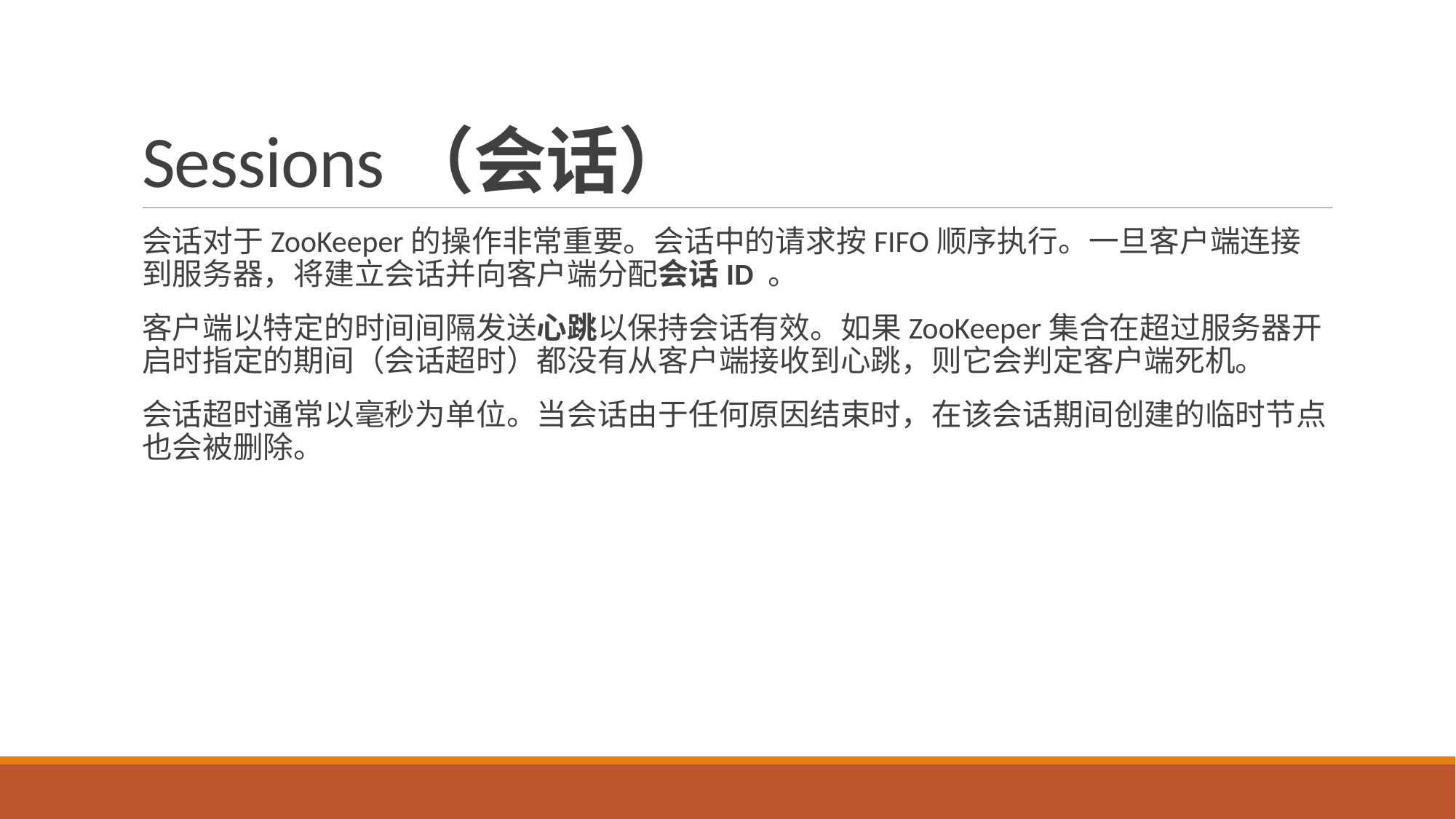

# Sessions（会话）
会话对于ZooKeeper的操作非常重要。会话中的请求按FIFO顺序执行。一旦客户端连接到服务器，将建立会话并向客户端分配会话ID 。
客户端以特定的时间间隔发送心跳以保持会话有效。如果ZooKeeper集合在超过服务器开启时指定的期间（会话超时）都没有从客户端接收到心跳，则它会判定客户端死机。
会话超时通常以毫秒为单位。当会话由于任何原因结束时，在该会话期间创建的临时节点也会被删除。